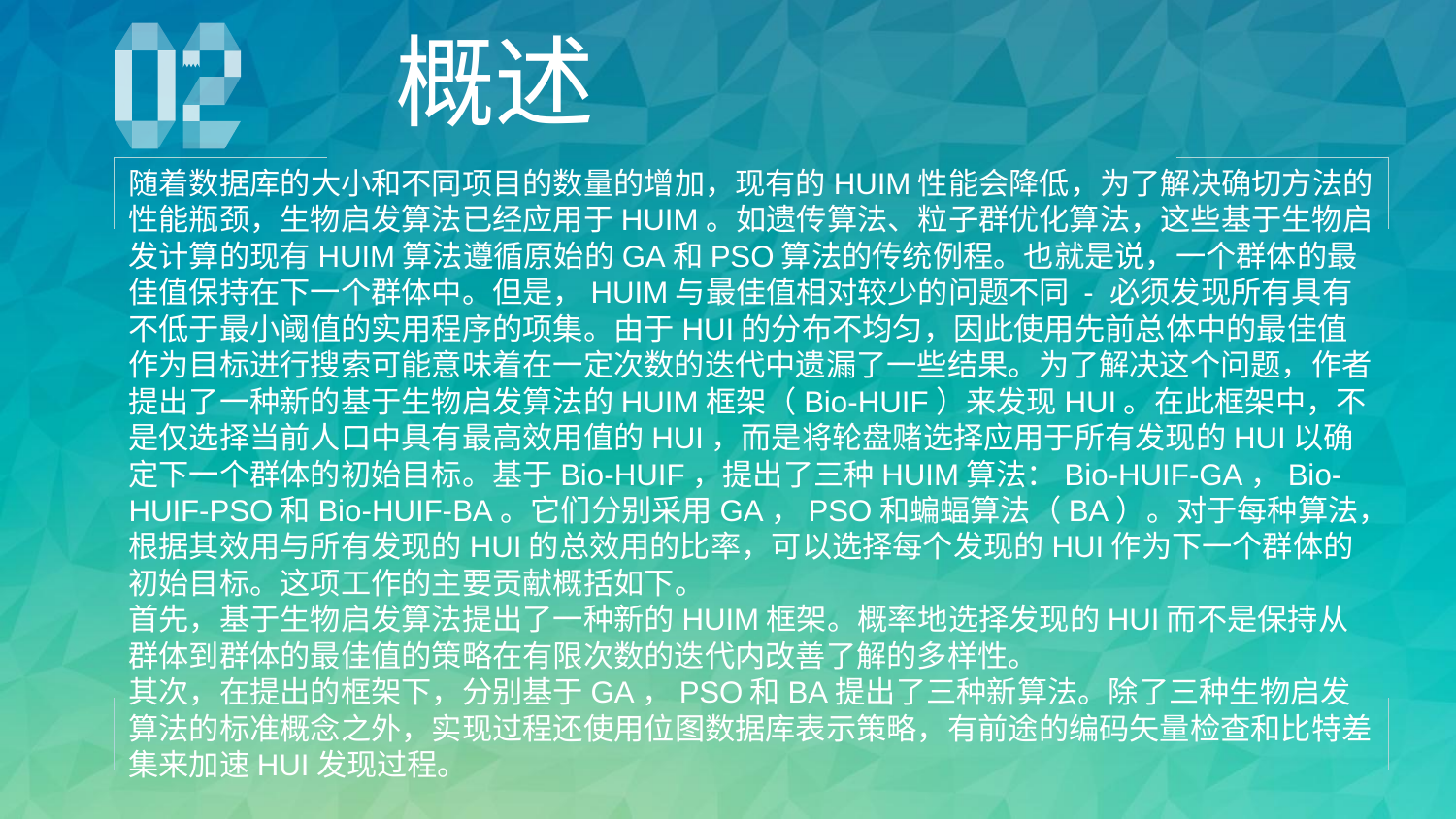

概述

随着数据库的大小和不同项目的数量的增加，现有的HUIM性能会降低，为了解决确切方法的性能瓶颈，生物启发算法已经应用于HUIM。如遗传算法、粒子群优化算法，这些基于生物启发计算的现有HUIM算法遵循原始的GA和PSO算法的传统例程。也就是说，一个群体的最佳值保持在下一个群体中。但是，HUIM与最佳值相对较少的问题不同 - 必须发现所有具有不低于最小阈值的实用程序的项集。由于HUI的分布不均匀，因此使用先前总体中的最佳值作为目标进行搜索可能意味着在一定次数的迭代中遗漏了一些结果。为了解决这个问题，作者提出了一种新的基于生物启发算法的HUIM框架（Bio-HUIF）来发现HUI。在此框架中，不是仅选择当前人口中具有最高效用值的HUI，而是将轮盘赌选择应用于所有发现的HUI以确定下一个群体的初始目标。基于Bio-HUIF，提出了三种HUIM算法：Bio-HUIF-GA，Bio-HUIF-PSO和Bio-HUIF-BA。它们分别采用GA，PSO和蝙蝠算法（BA）。对于每种算法，根据其效用与所有发现的HUI的总效用的比率，可以选择每个发现的HUI作为下一个群体的初始目标。这项工作的主要贡献概括如下。
首先，基于生物启发算法提出了一种新的HUIM框架。概率地选择发现的HUI而不是保持从群体到群体的最佳值的策略在有限次数的迭代内改善了解的多样性。
其次，在提出的框架下，分别基于GA，PSO和BA提出了三种新算法。除了三种生物启发算法的标准概念之外，实现过程还使用位图数据库表示策略，有前途的编码矢量检查和比特差集来加速HUI发现过程。